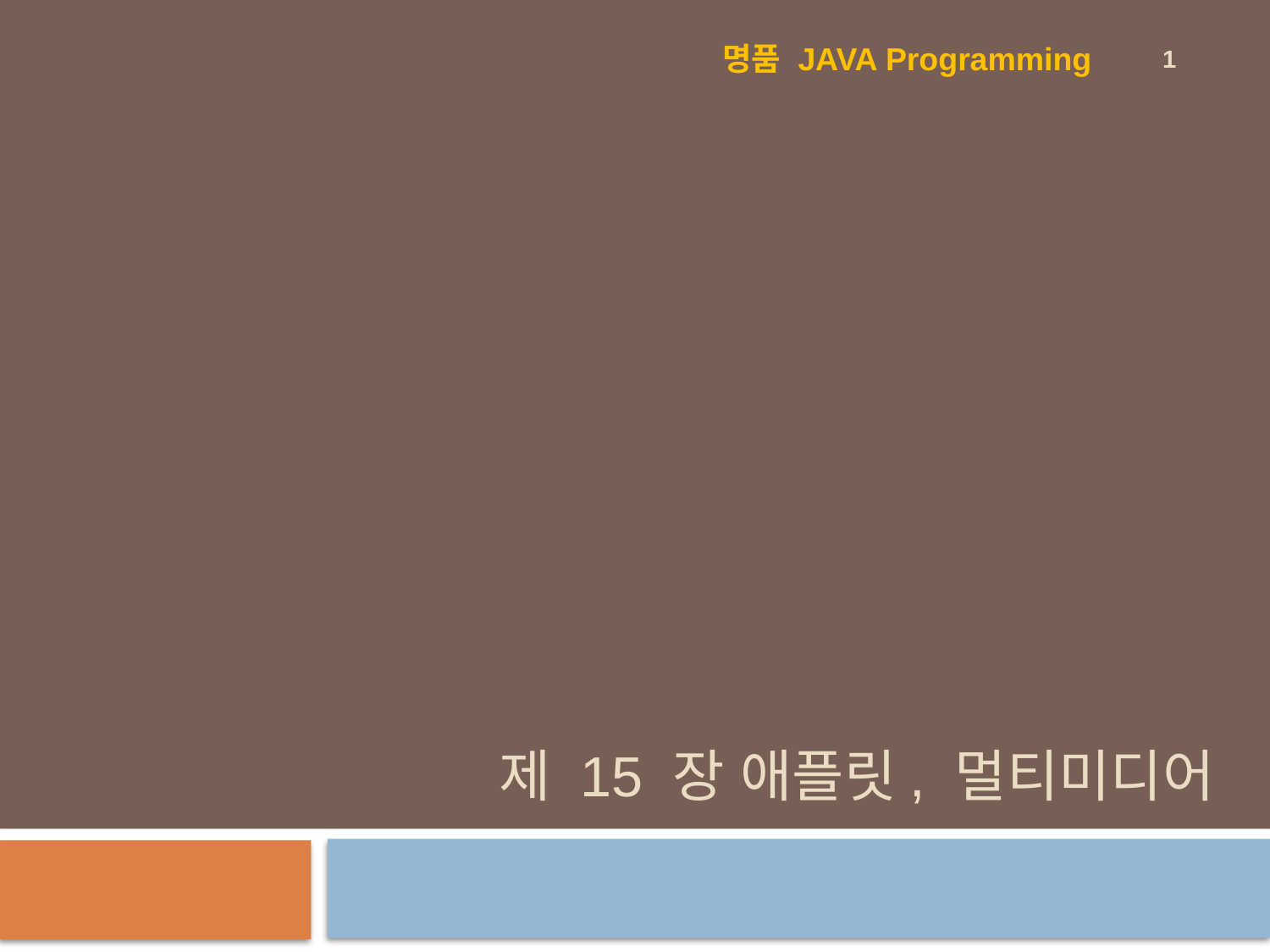

1
명품 JAVA Programming
# 제 15 장 애플릿, 멀티미디어